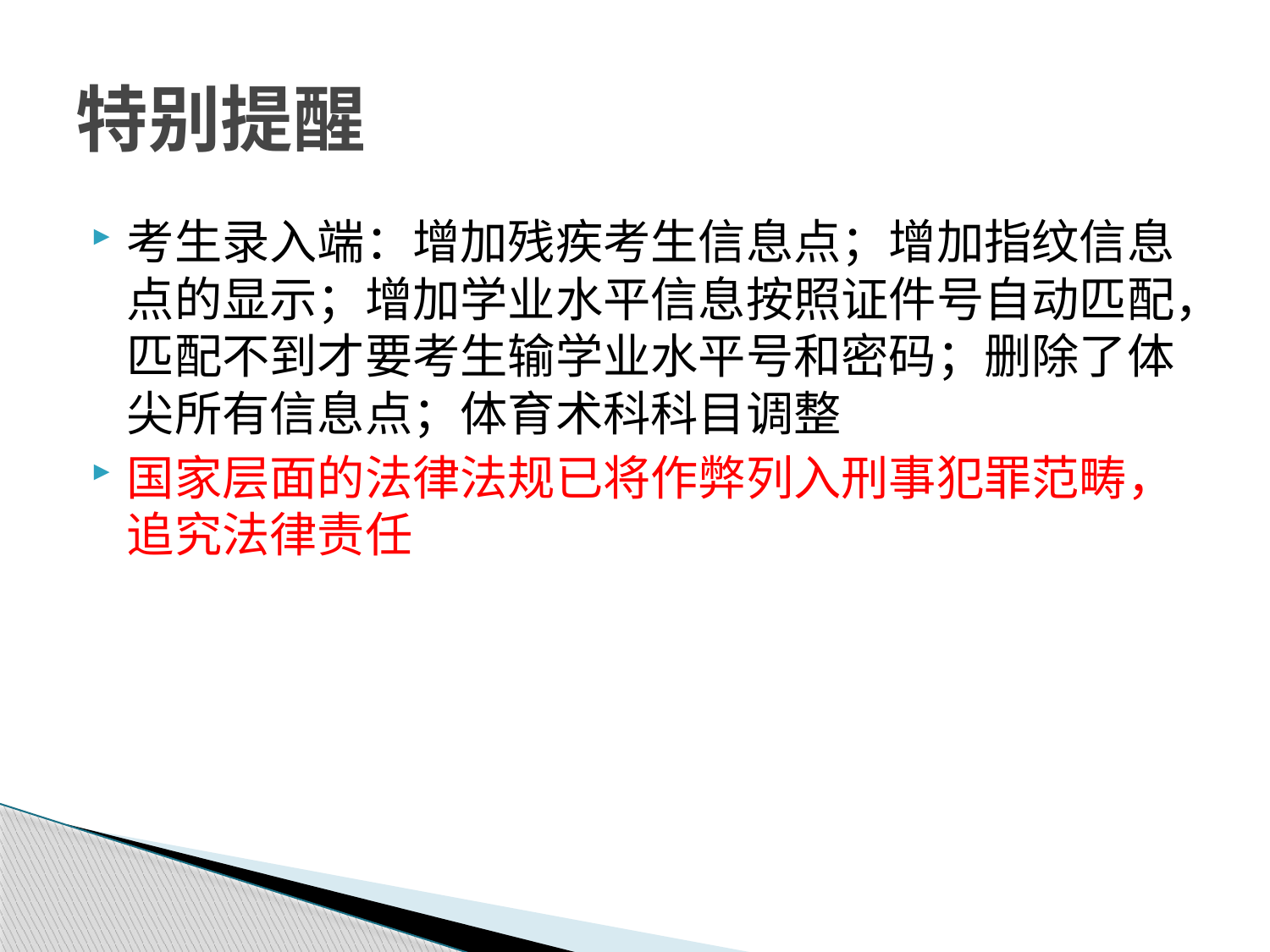

# 特别提醒
考生录入端：增加残疾考生信息点；增加指纹信息点的显示；增加学业水平信息按照证件号自动匹配，匹配不到才要考生输学业水平号和密码；删除了体尖所有信息点；体育术科科目调整
国家层面的法律法规已将作弊列入刑事犯罪范畴，追究法律责任